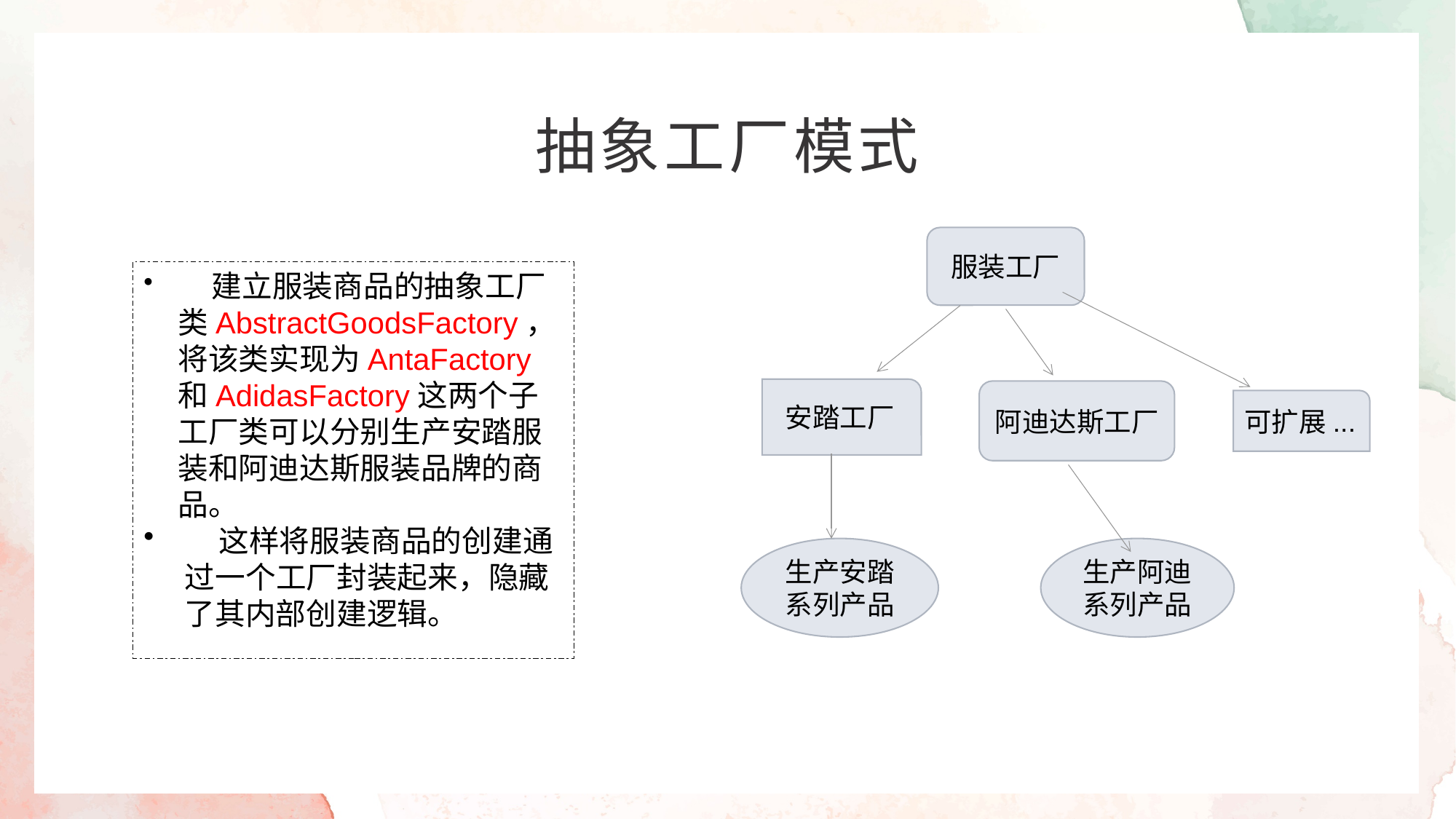

抽象工厂模式
服装工厂
    建立服装商品的抽象工厂类AbstractGoodsFactory，将该类实现为AntaFactory和AdidasFactory这两个子工厂类可以分别生产安踏服装和阿迪达斯服装品牌的商品。
    这样将服装商品的创建通过一个工厂封装起来，隐藏了其内部创建逻辑。
安踏工厂
阿迪达斯工厂
可扩展...
生产安踏系列产品
生产阿迪系列产品